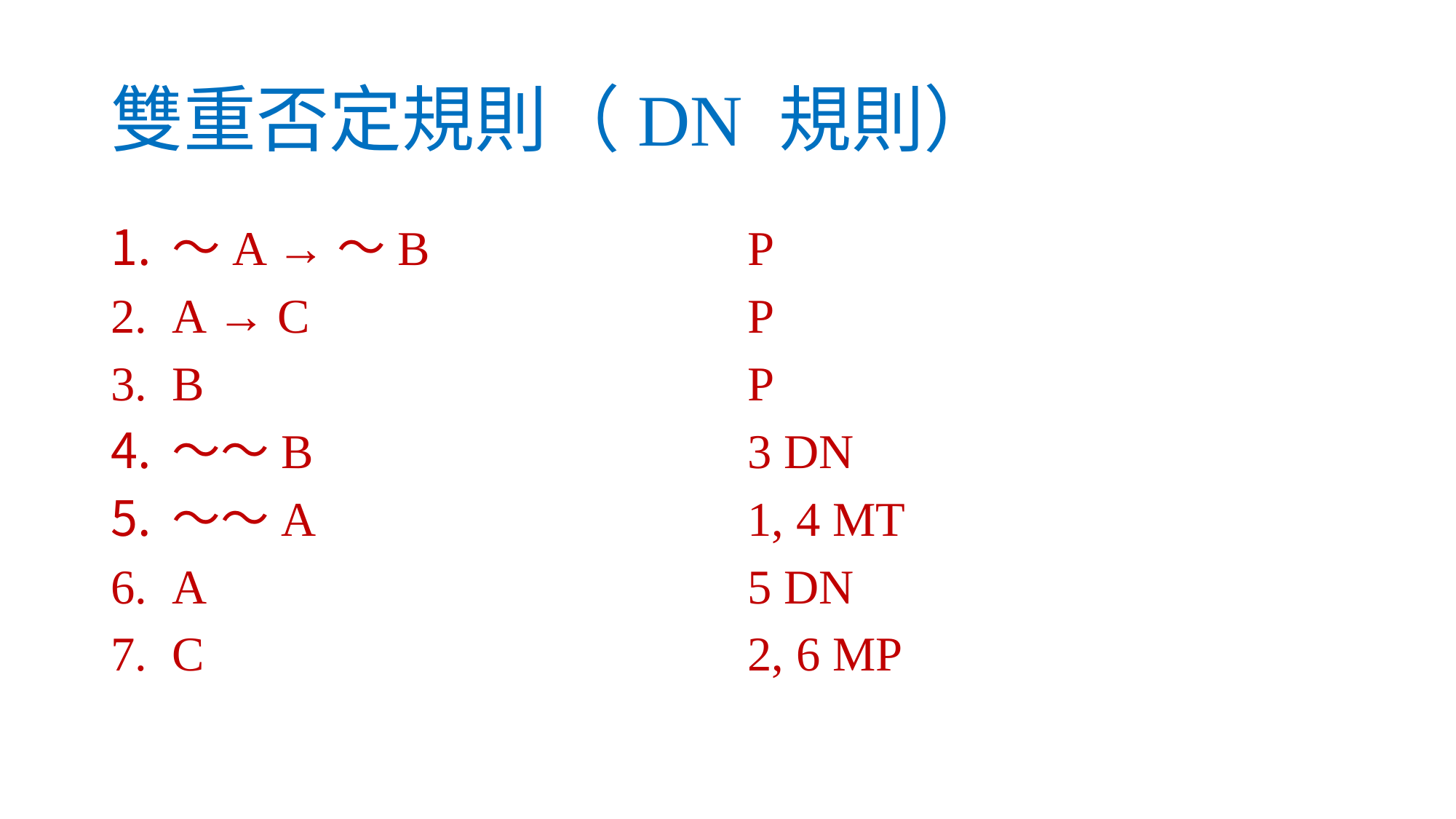

# 雙重否定規則（DN 規則）
～A →～B
A → C
B
～～B
～～A
A
C
P
P
P
3 DN
1, 4 MT
5 DN
2, 6 MP